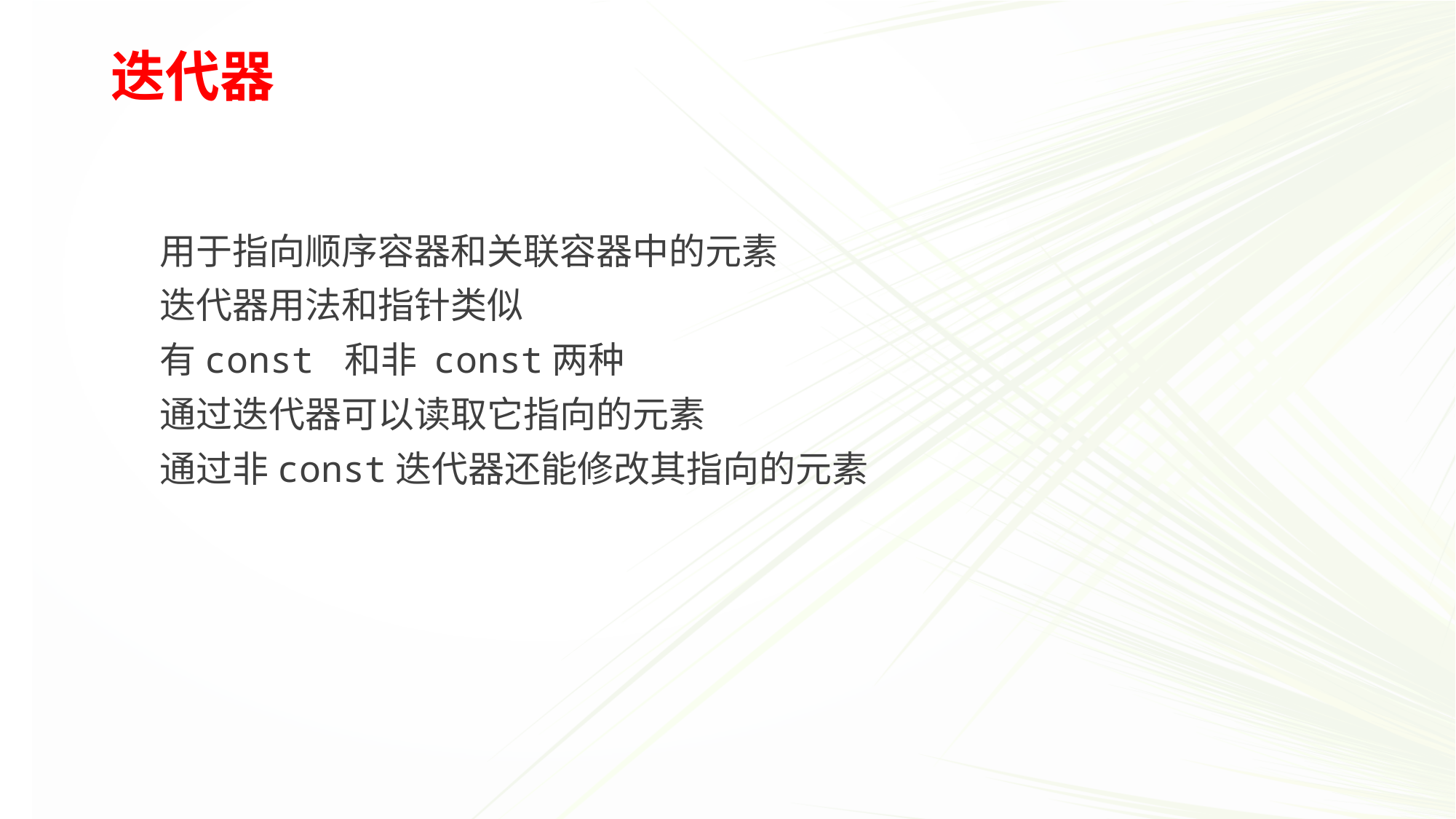

# 迭代器
用于指向顺序容器和关联容器中的元素
迭代器用法和指针类似
有const 和非 const两种
通过迭代器可以读取它指向的元素
通过非const迭代器还能修改其指向的元素